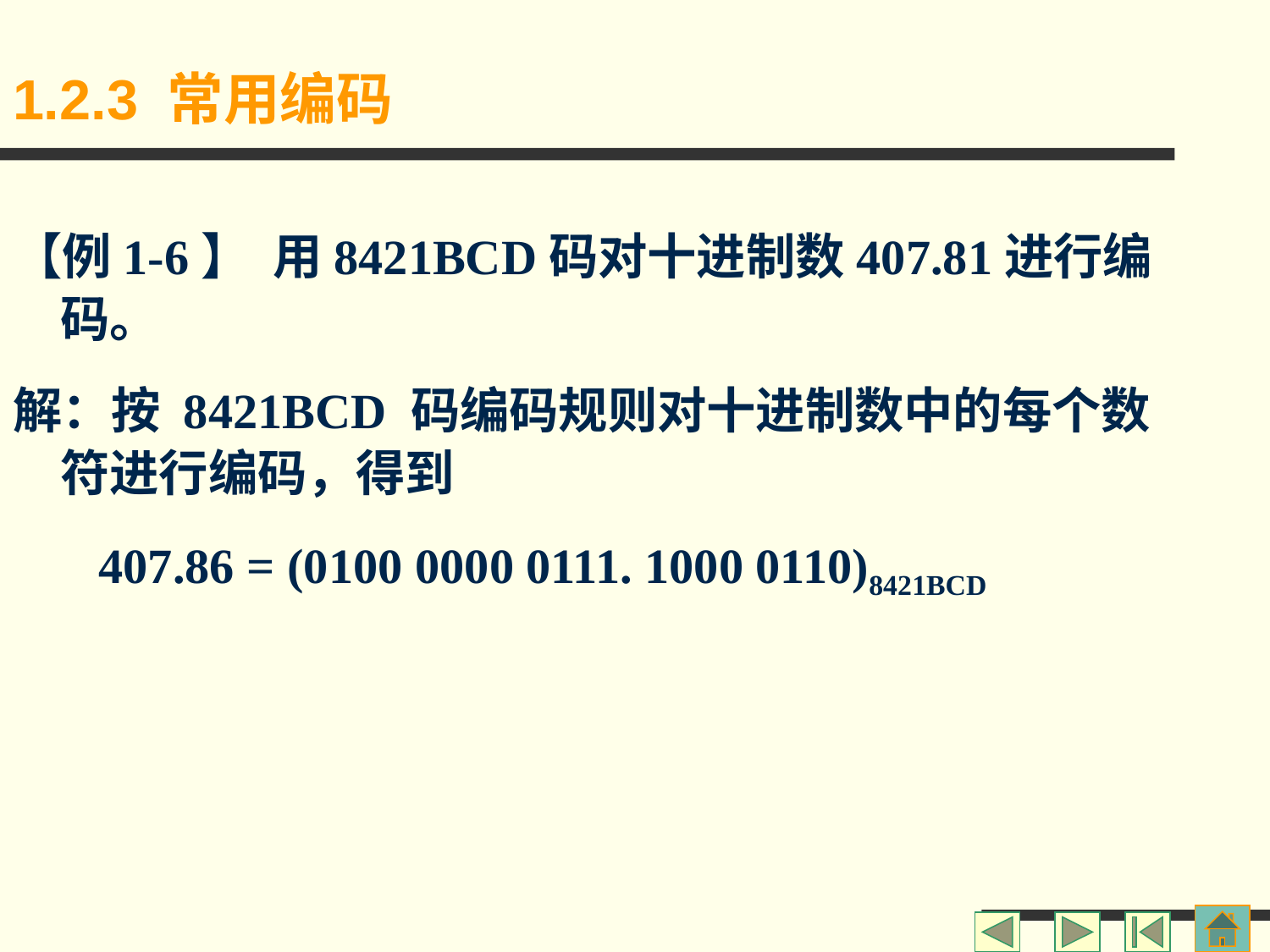

1.2.3 常用编码
【例1-6】  用8421BCD码对十进制数407.81进行编码。
解：按 8421BCD 码编码规则对十进制数中的每个数符进行编码，得到
       407.86 = (0100 0000 0111. 1000 0110)8421BCD